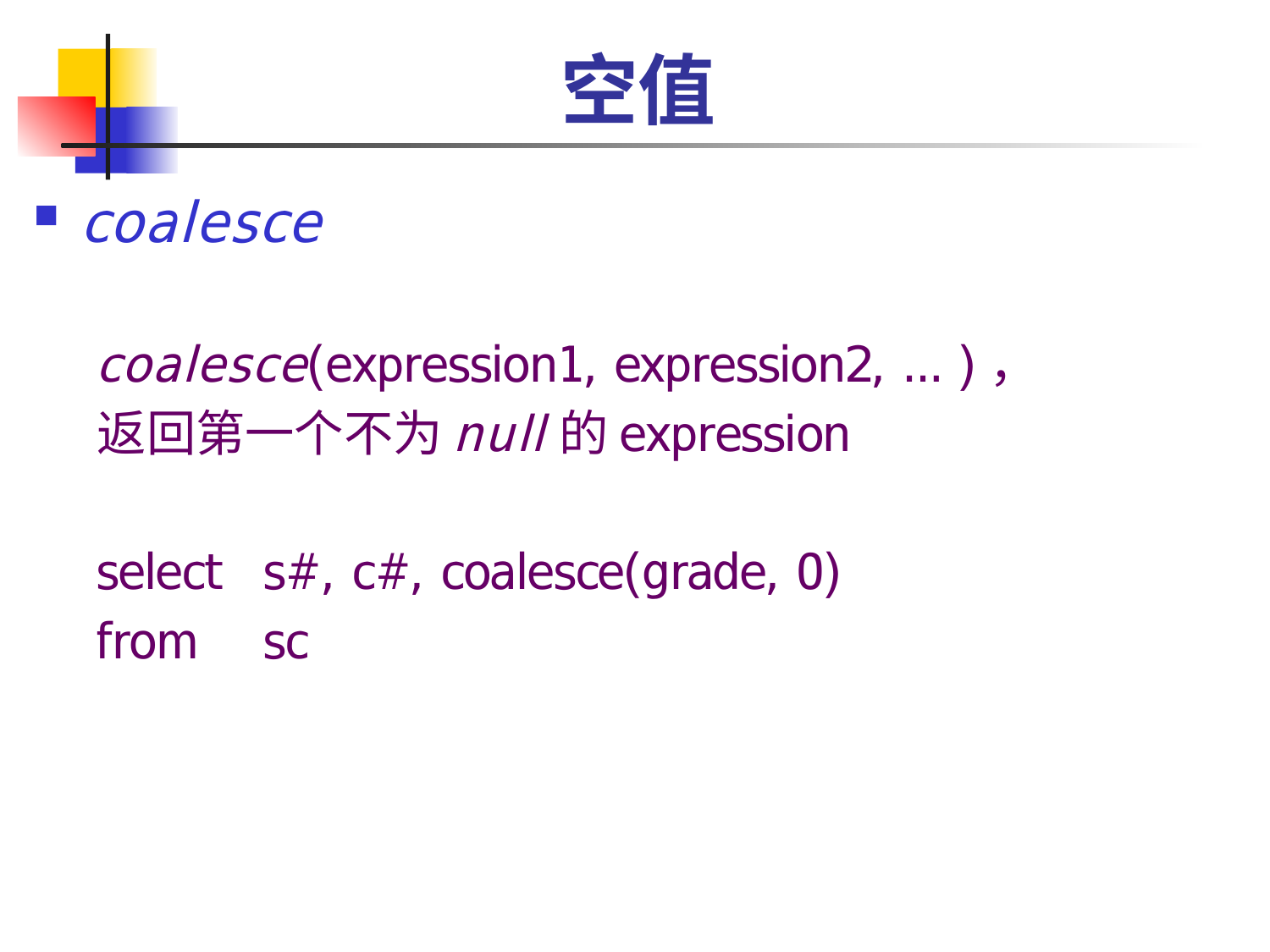

# 空值
coalesce

coalesce(expression1, expression2, … )，
返回第一个不为null的expression

select	s#, c#, coalesce(grade, 0)
from	sc